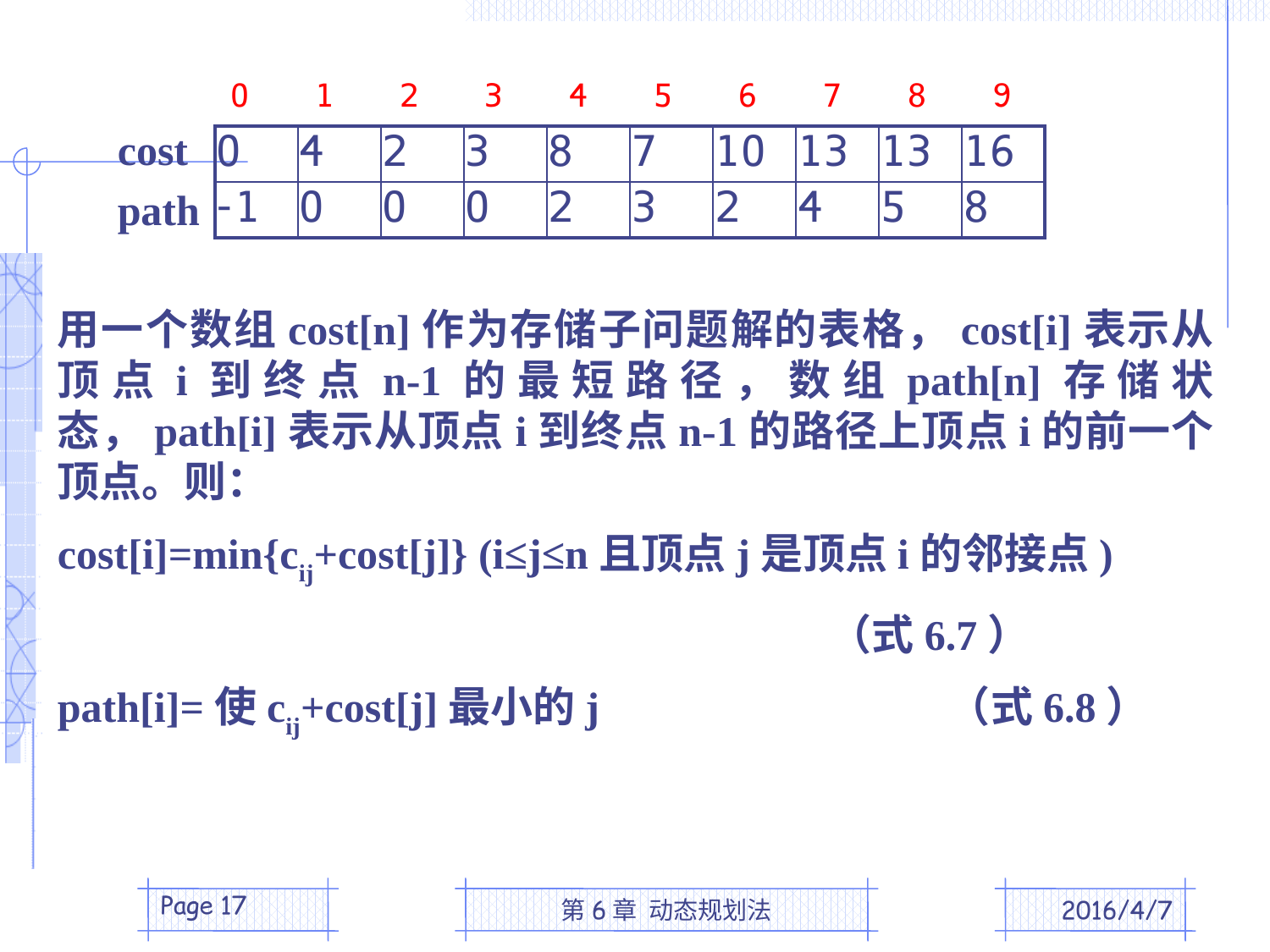

| 0 | 1 | 2 | 3 | 4 | 5 | 6 | 7 | 8 | 9 |
| --- | --- | --- | --- | --- | --- | --- | --- | --- | --- |
cost
| 0 | 4 | 2 | 3 | 8 | 7 | 10 | 13 | 13 | 16 |
| --- | --- | --- | --- | --- | --- | --- | --- | --- | --- |
| -1 | 0 | 0 | 0 | 2 | 3 | 2 | 4 | 5 | 8 |
path
用一个数组cost[n]作为存储子问题解的表格，cost[i]表示从顶点i到终点n-1的最短路径，数组path[n]存储状态，path[i]表示从顶点i到终点n-1的路径上顶点i的前一个顶点。则：
cost[i]=min{cij+cost[j]} (i≤j≤n且顶点j是顶点i的邻接点)
                                                                                （式6.7）
path[i]=使cij+cost[j]最小的j                                （式6.8）

Page 17
第6章  动态规划法
2016/4/7